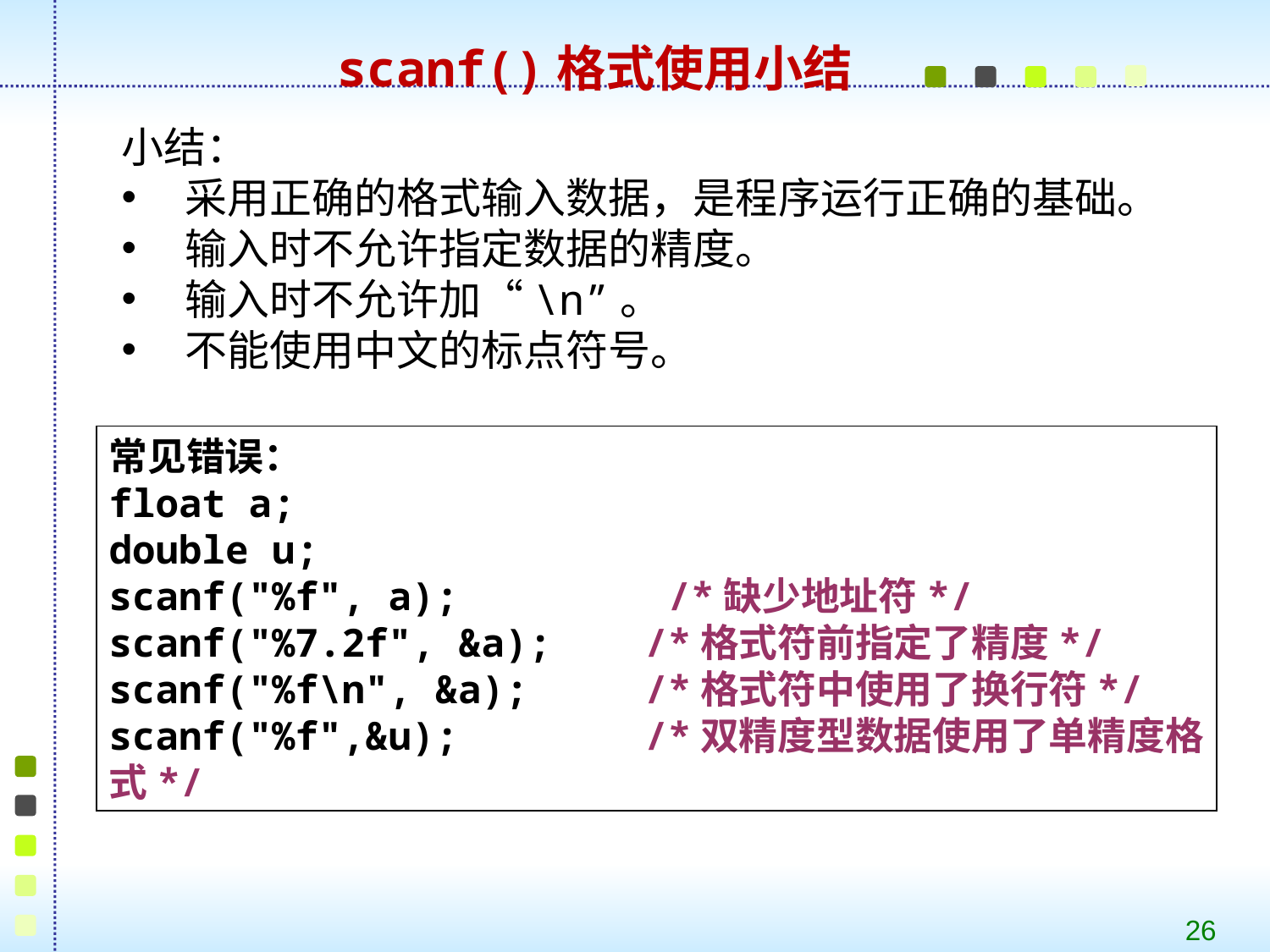

scanf()格式使用小结
小结：
采用正确的格式输入数据，是程序运行正确的基础。
输入时不允许指定数据的精度。
输入时不允许加“\n”。
不能使用中文的标点符号。
常见错误：
float a;
double u;
scanf("%f", a);         /*缺少地址符*/
scanf("%7.2f", &a);    /*格式符前指定了精度*/
scanf("%f\n", &a);     /*格式符中使用了换行符*/
scanf("%f",&u);        /*双精度型数据使用了单精度格式*/
26